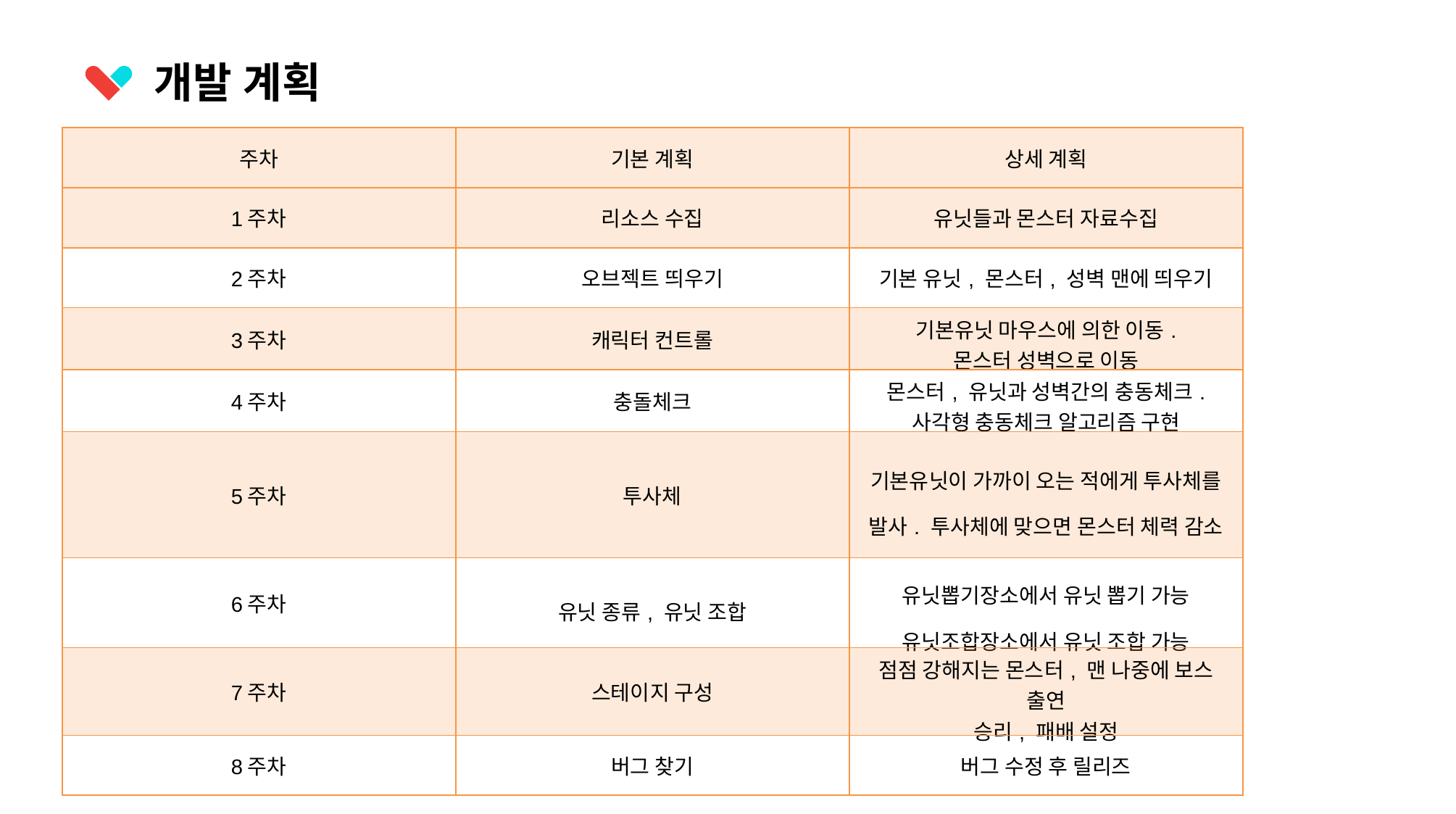

개발 계획
| 주차 | 기본 계획 | 상세 계획 |
| --- | --- | --- |
| 1주차 | 리소스 수집 | 유닛들과 몬스터 자료수집 |
| 2주차 | 오브젝트 띄우기 | 기본 유닛, 몬스터, 성벽 맨에 띄우기 |
| 3주차 | 캐릭터 컨트롤 | 기본유닛 마우스에 의한 이동. 몬스터 성벽으로 이동 |
| 4주차 | 충돌체크 | 몬스터, 유닛과 성벽간의 충동체크. 사각형 충동체크 알고리즘 구현 |
| 5주차 | 투사체 | 기본유닛이 가까이 오는 적에게 투사체를 발사. 투사체에 맞으면 몬스터 체력 감소 |
| 6주차 | 유닛 종류, 유닛 조합 | 유닛뽑기장소에서 유닛 뽑기 가능 유닛조합장소에서 유닛 조합 가능 |
| 7주차 | 스테이지 구성 | 점점 강해지는 몬스터, 맨 나중에 보스 출연 승리, 패배 설정 |
| 8주차 | 버그 찾기 | 버그 수정 후 릴리즈 |